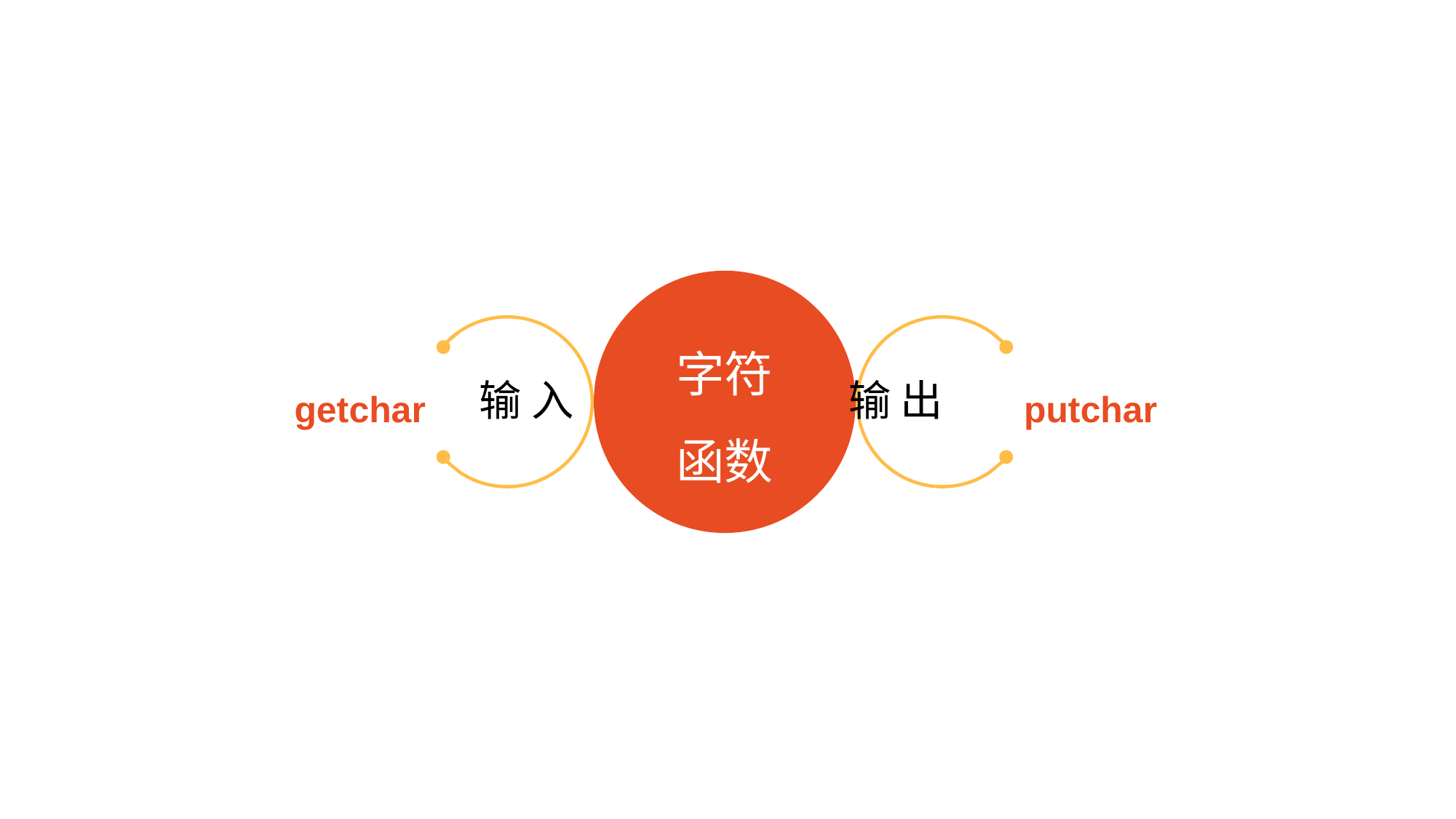

字符
函数

getchar
putchar
输 入		                输 出